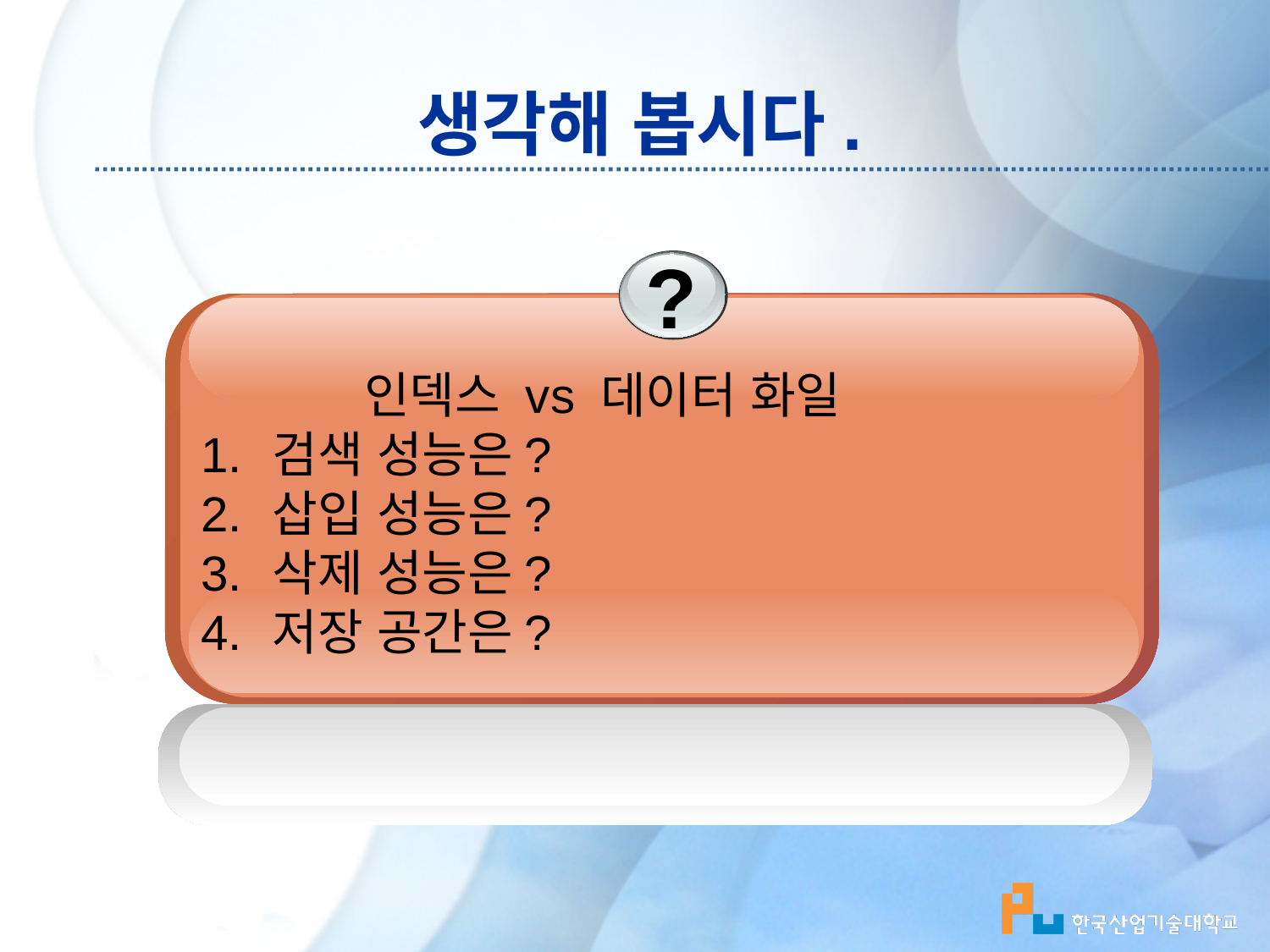

# 생각해 봅시다.
?

           인덱스 vs 데이터 화일
검색 성능은?
삽입 성능은?
삭제 성능은?
저장 공간은?